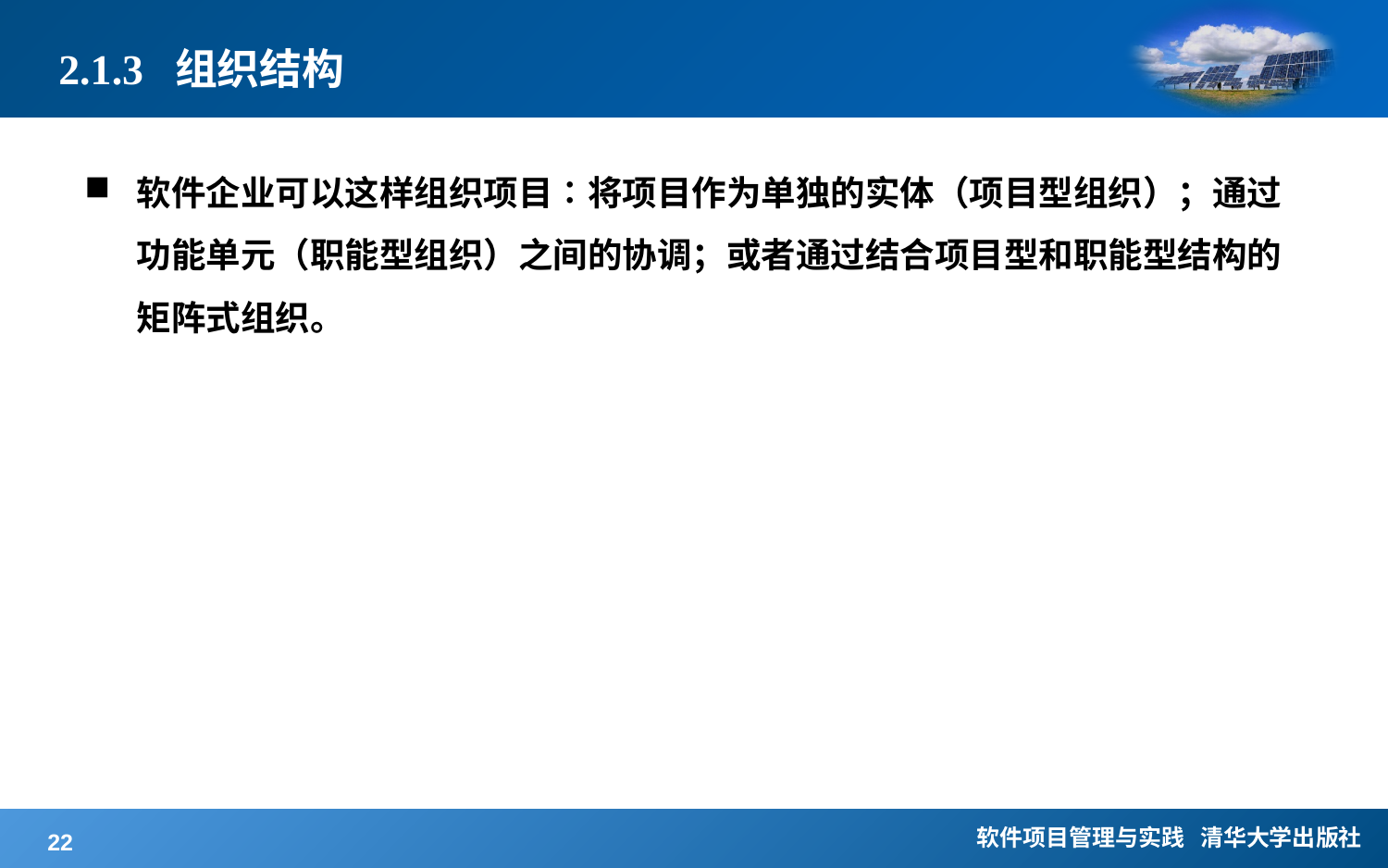

# 2.1.3  组织结构
软件企业可以这样组织项目∶将项目作为单独的实体（项目型组织）；通过功能单元（职能型组织）之间的协调；或者通过结合项目型和职能型结构的矩阵式组织。